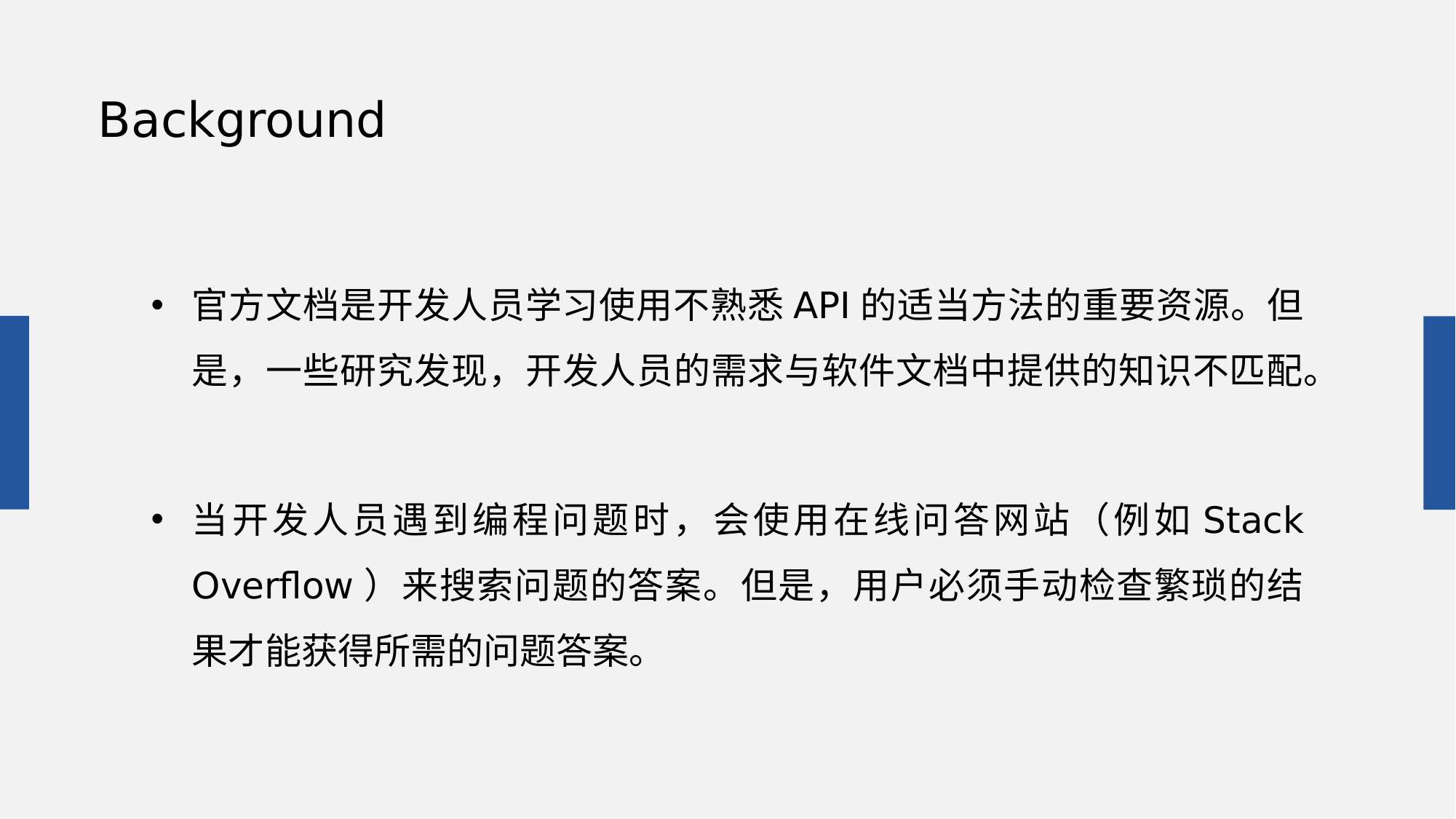

Background
官方文档是开发人员学习使用不熟悉API的适当方法的重要资源。但是，一些研究发现，开发人员的需求与软件文档中提供的知识不匹配。

当开发人员遇到编程问题时，会使用在线问答网站（例如Stack Overflow）来搜索问题的答案。但是，用户必须手动检查繁琐的结果才能获得所需的问题答案。